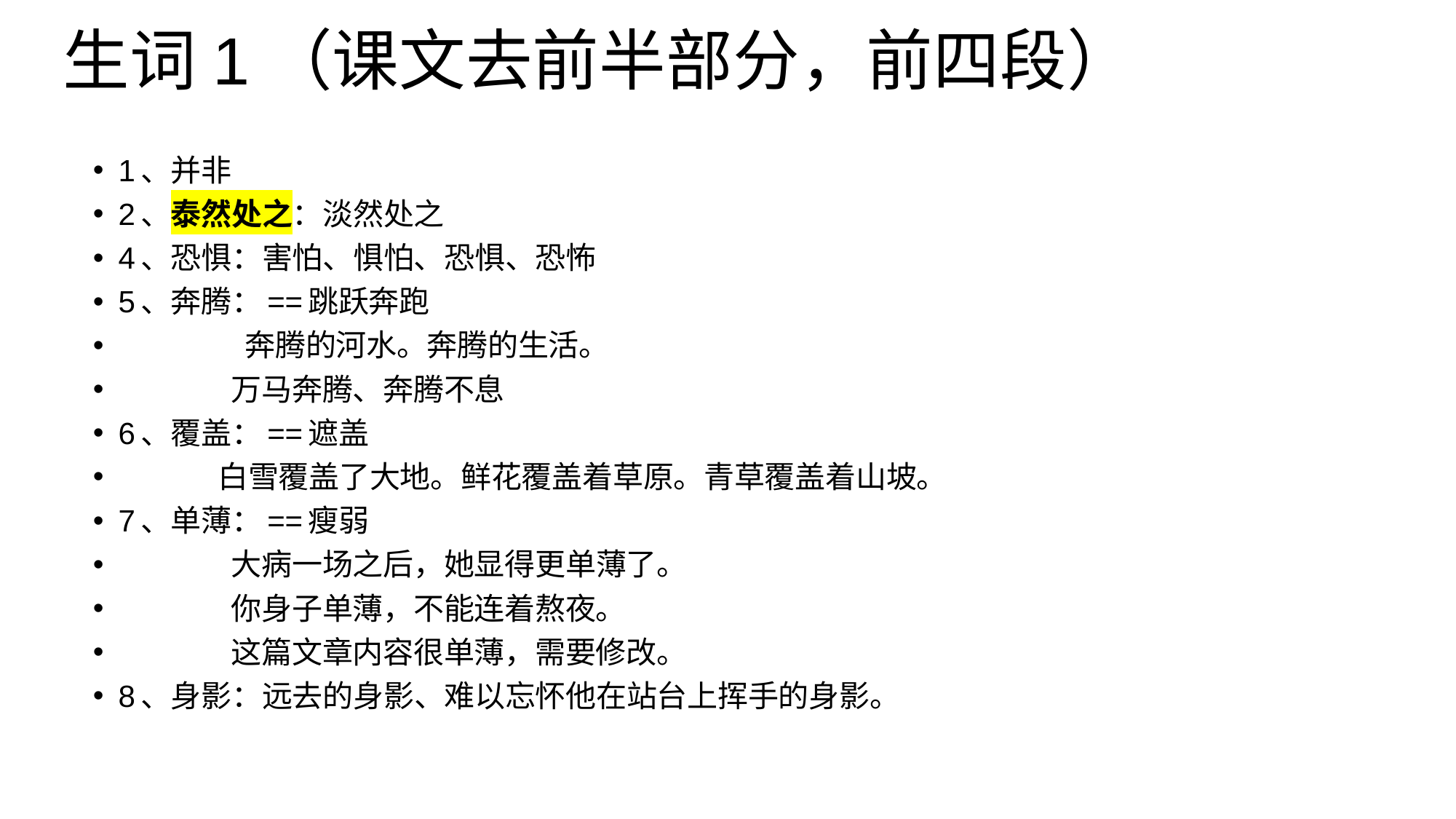

# 生词1（课文去前半部分，前四段）
1、并非
2、泰然处之：淡然处之
4、恐惧：害怕、惧怕、恐惧、恐怖
5、奔腾：==跳跃奔跑
                  奔腾的河水。奔腾的生活。
                万马奔腾、奔腾不息
6、覆盖：==遮盖
              白雪覆盖了大地。鲜花覆盖着草原。青草覆盖着山坡。
7、单薄：==瘦弱
                大病一场之后，她显得更单薄了。
                你身子单薄，不能连着熬夜。
                这篇文章内容很单薄，需要修改。
8、身影：远去的身影、难以忘怀他在站台上挥手的身影。